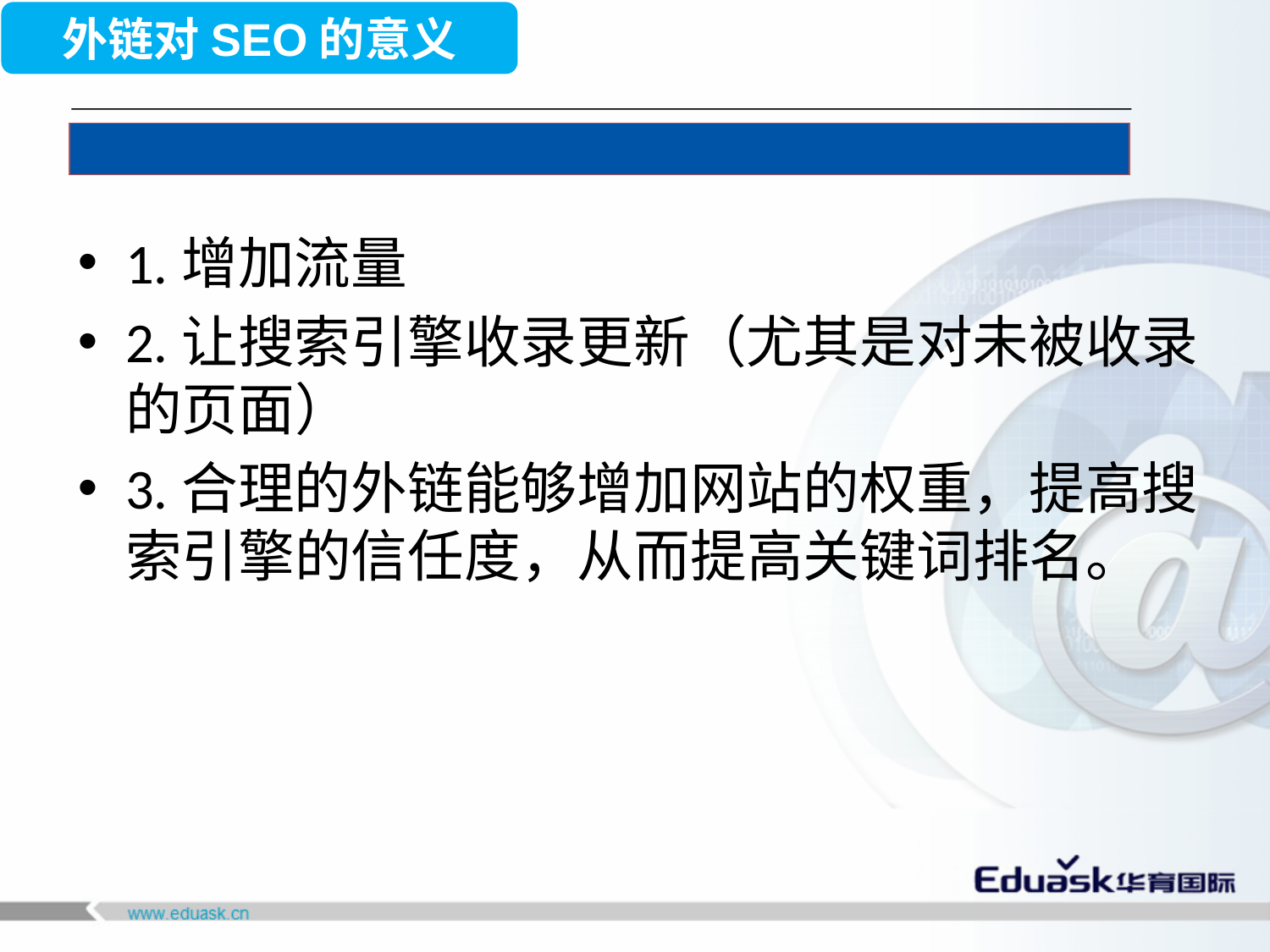

外链对SEO的意义

1.增加流量
2.让搜索引擎收录更新（尤其是对未被收录的页面）
3.合理的外链能够增加网站的权重，提高搜索引擎的信任度，从而提高关键词排名。